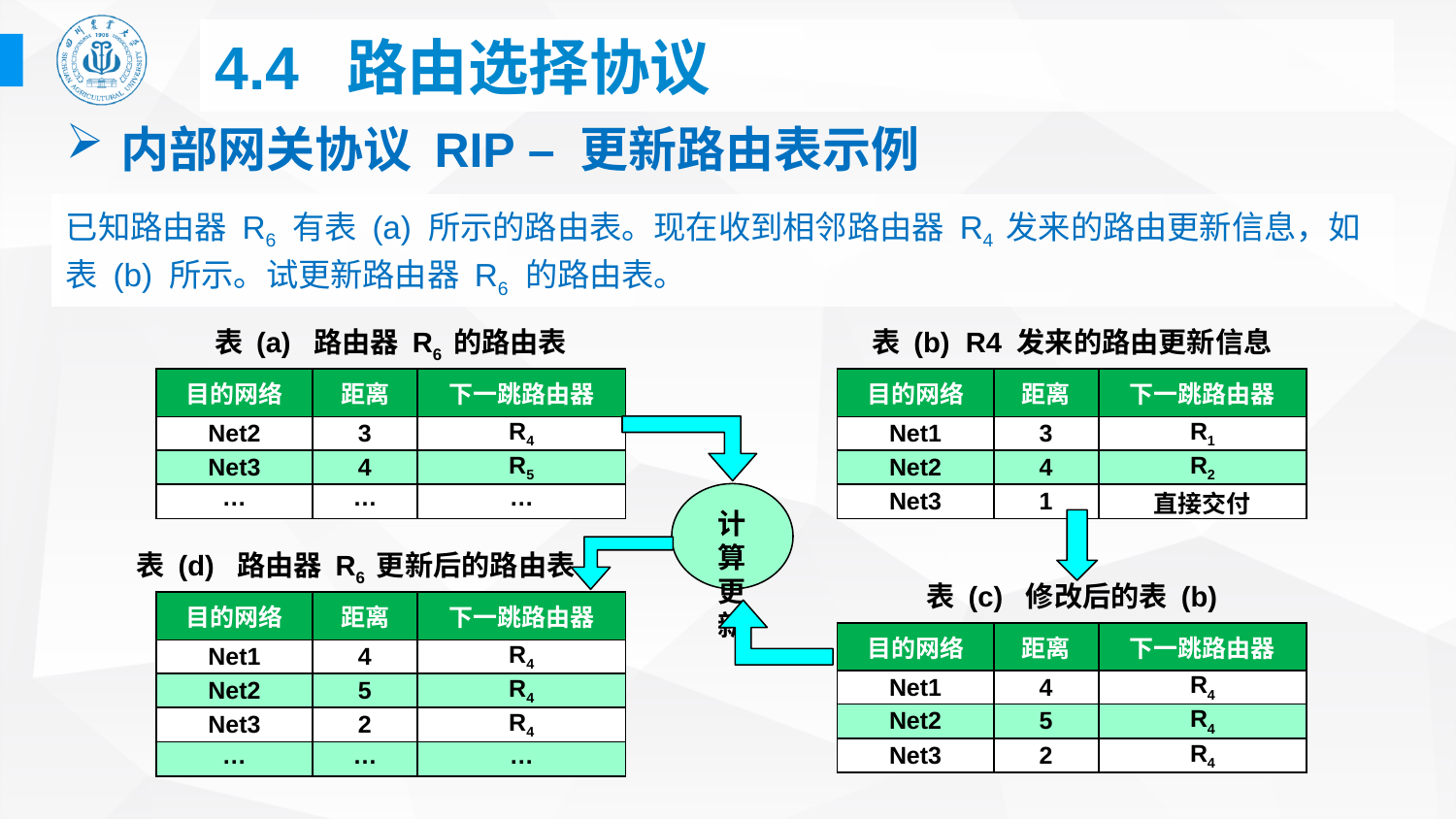

# 4.4  路由选择协议
内部网关协议 RIP – 更新路由表示例
已知路由器 R6 有表 (a) 所示的路由表。现在收到相邻路由器 R4 发来的路由更新信息，如表 (b) 所示。试更新路由器 R6 的路由表。
表 (a)  路由器 R6 的路由表
表 (b)  R4 发来的路由更新信息
| 目的网络 | 距离 | 下一跳路由器 |
| --- | --- | --- |
| Net2 | 3 | R4 |
| Net3 | 4 | R5 |
| … | … | … |
| 目的网络 | 距离 | 下一跳路由器 |
| --- | --- | --- |
| Net1 | 3 | R1 |
| Net2 | 4 | R2 |
| Net3 | 1 | 直接交付 |

计算更新

表 (d)  路由器 R6 更新后的路由表
表 (c)  修改后的表 (b)
| 目的网络 | 距离 | 下一跳路由器 |
| --- | --- | --- |
| Net1 | 4 | R4 |
| Net2 | 5 | R4 |
| Net3 | 2 | R4 |
| … | … | … |
| 目的网络 | 距离 | 下一跳路由器 |
| --- | --- | --- |
| Net1 | 4 | R4 |
| Net2 | 5 | R4 |
| Net3 | 2 | R4 |